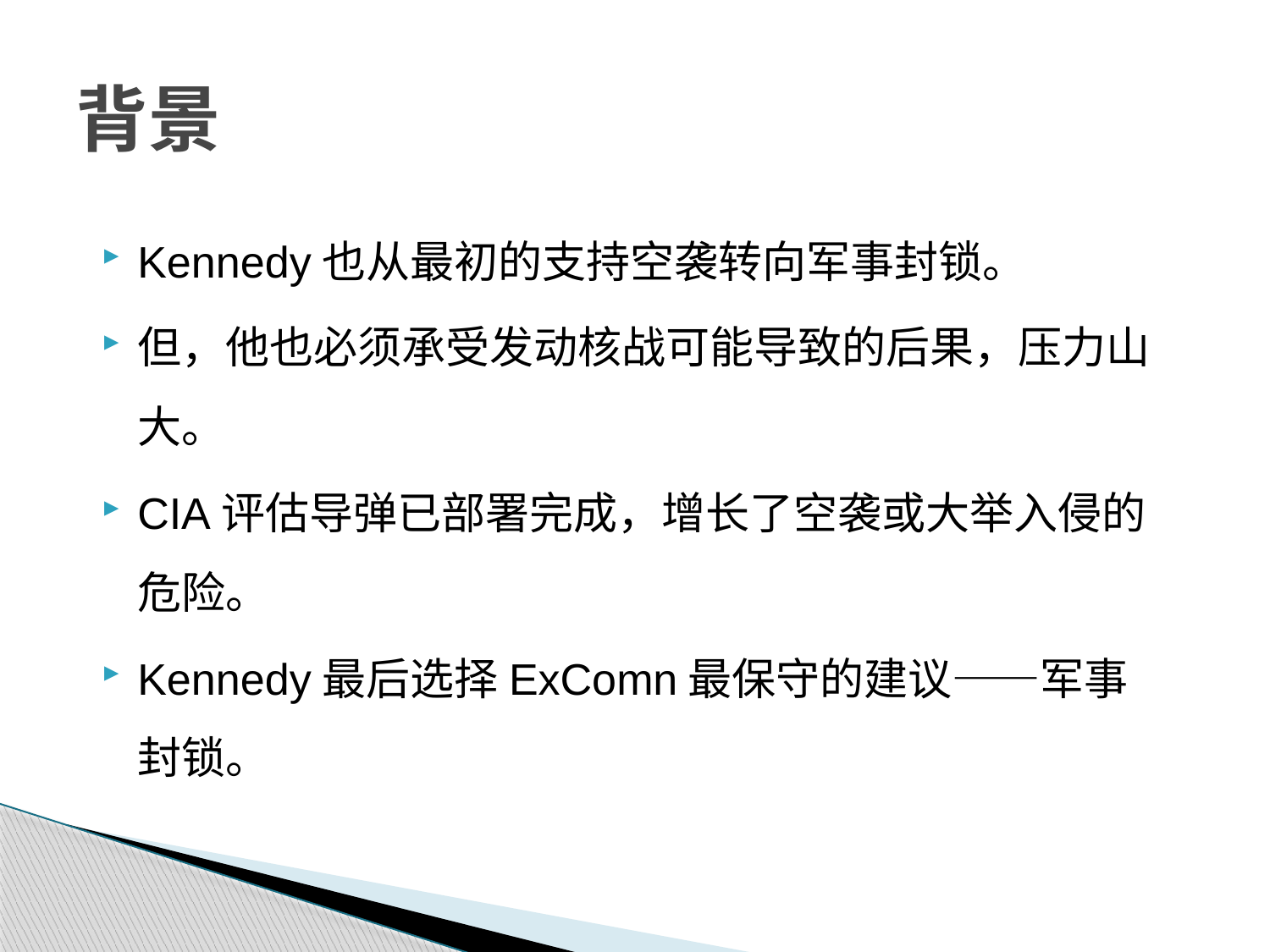

# 背景
Kennedy也从最初的支持空袭转向军事封锁。
但，他也必须承受发动核战可能导致的后果，压力山大。
CIA评估导弹已部署完成，增长了空袭或大举入侵的危险。
Kennedy最后选择ExComn最保守的建议——军事封锁。